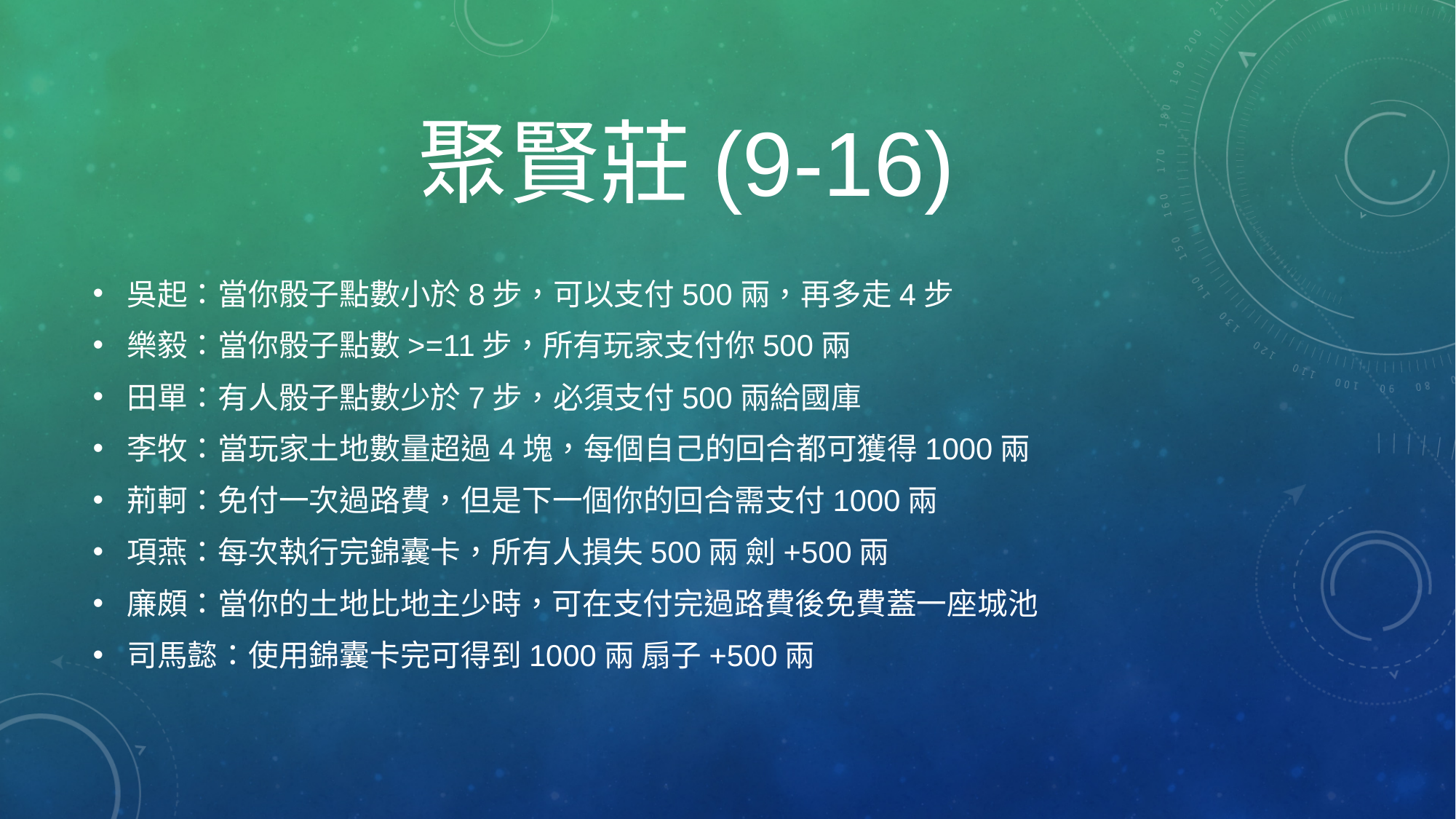

# 聚賢莊(9-16)
吳起：當你骰子點數小於8步，可以支付500兩，再多走4步
樂毅：當你骰子點數>=11步，所有玩家支付你500兩
田單：有人骰子點數少於7步，必須支付500兩給國庫
李牧：當玩家土地數量超過4塊，每個自己的回合都可獲得1000兩
荊軻：免付一次過路費，但是下一個你的回合需支付1000兩
項燕：每次執行完錦囊卡，所有人損失500兩 劍+500兩
廉頗：當你的土地比地主少時，可在支付完過路費後免費蓋一座城池
司馬懿：使用錦囊卡完可得到1000兩 扇子+500兩